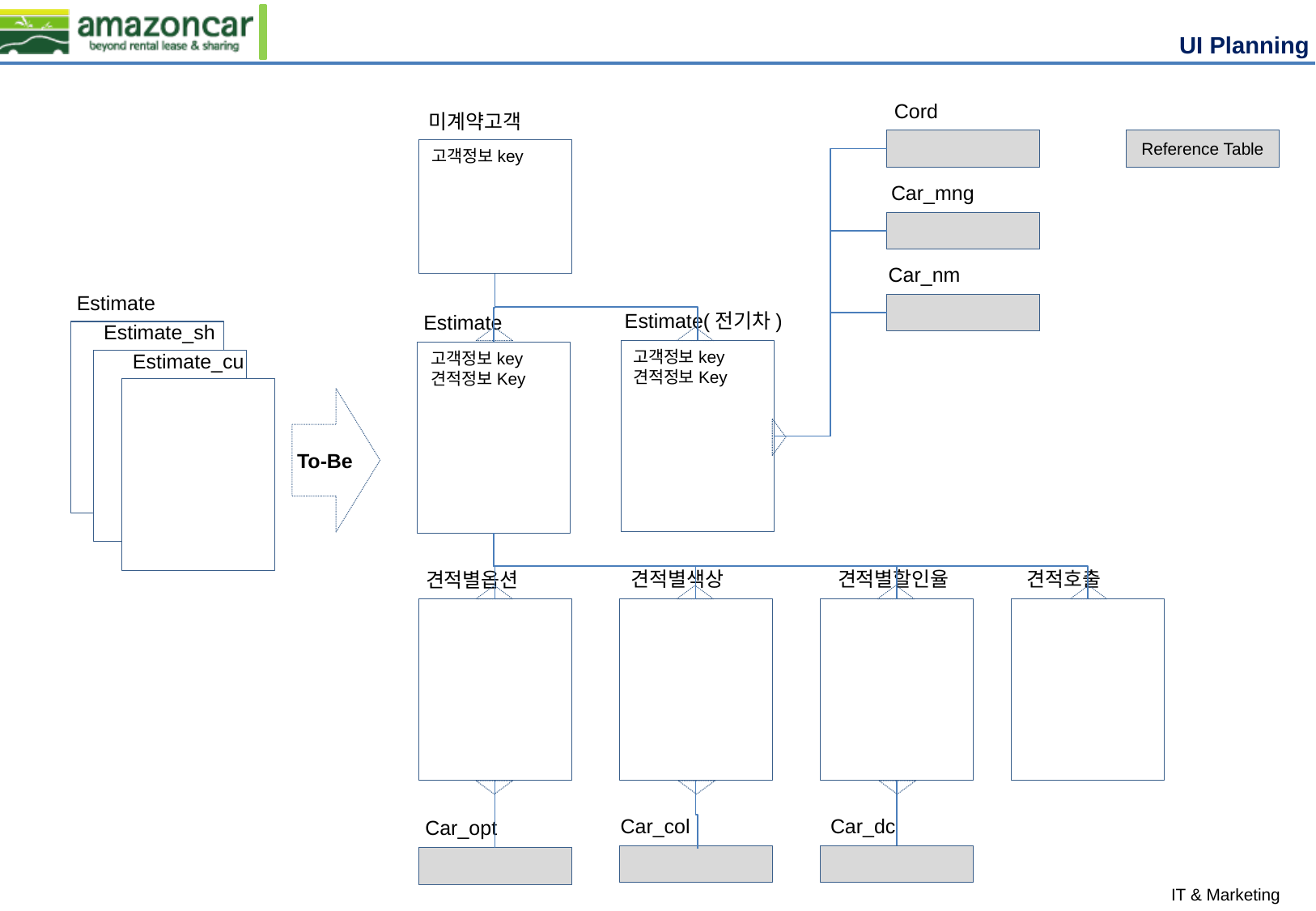

Cord
미계약고객

Reference Table

고객정보key
Car_mng

Car_nm
Estimate

Estimate(전기차)
Estimate
Estimate_sh

고객정보key
견적정보Key

Estimate_cu
고객정보key
견적정보Key

To-Be

견적별색상
견적별할인율
견적호출
견적별옵션

Car_col
Car_dc
Car_opt